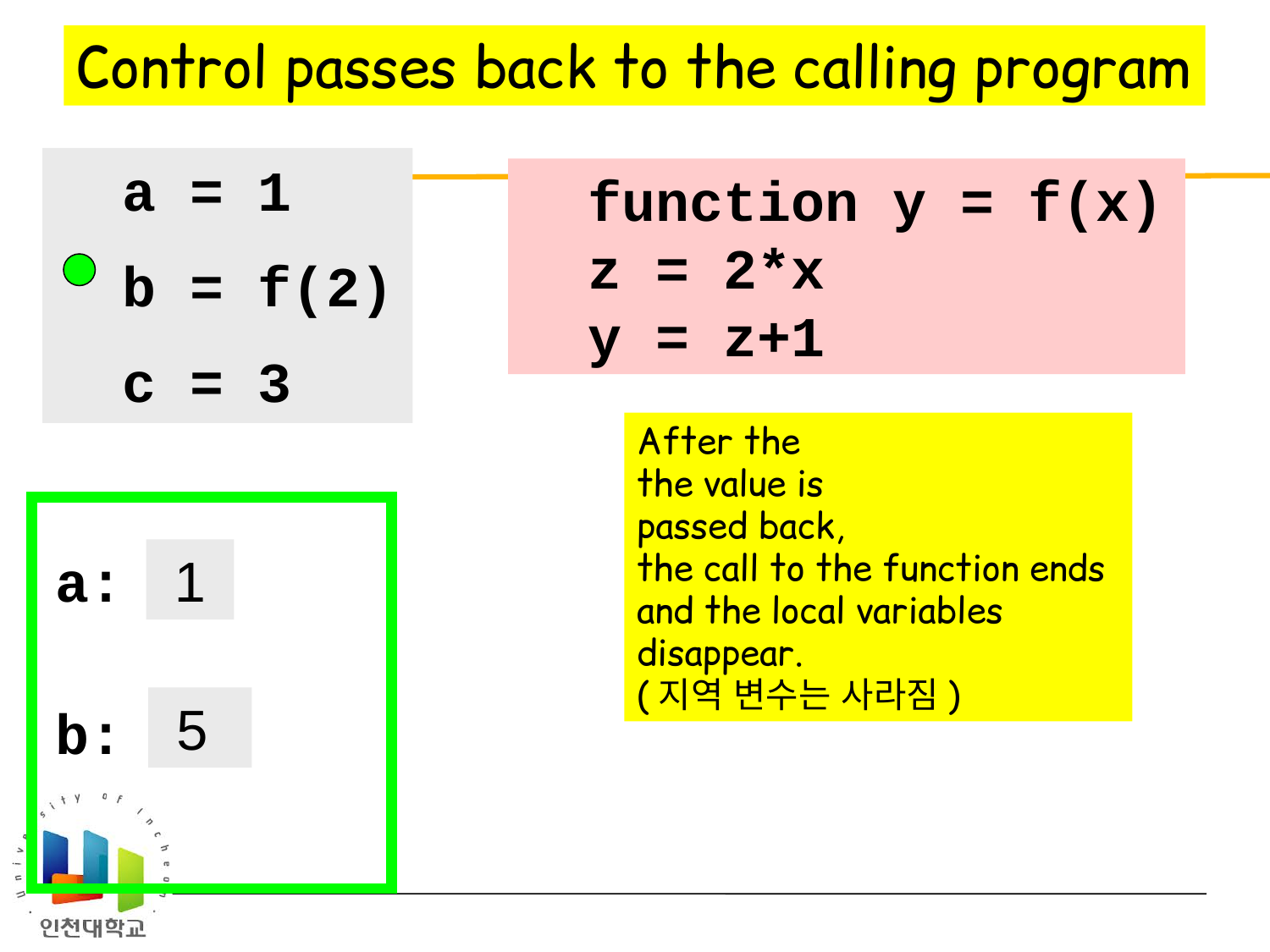

Control passes back to the calling program
  a = 1
  b = f(2)
  c = 3
  function y = f(x)
  z = 2*x
  y = z+1

After the
the value is
passed back,
the call to the function ends and the local variables
disappear.
(지역 변수는 사라짐)

a:
 1
 5
b:
Insight Through Computing